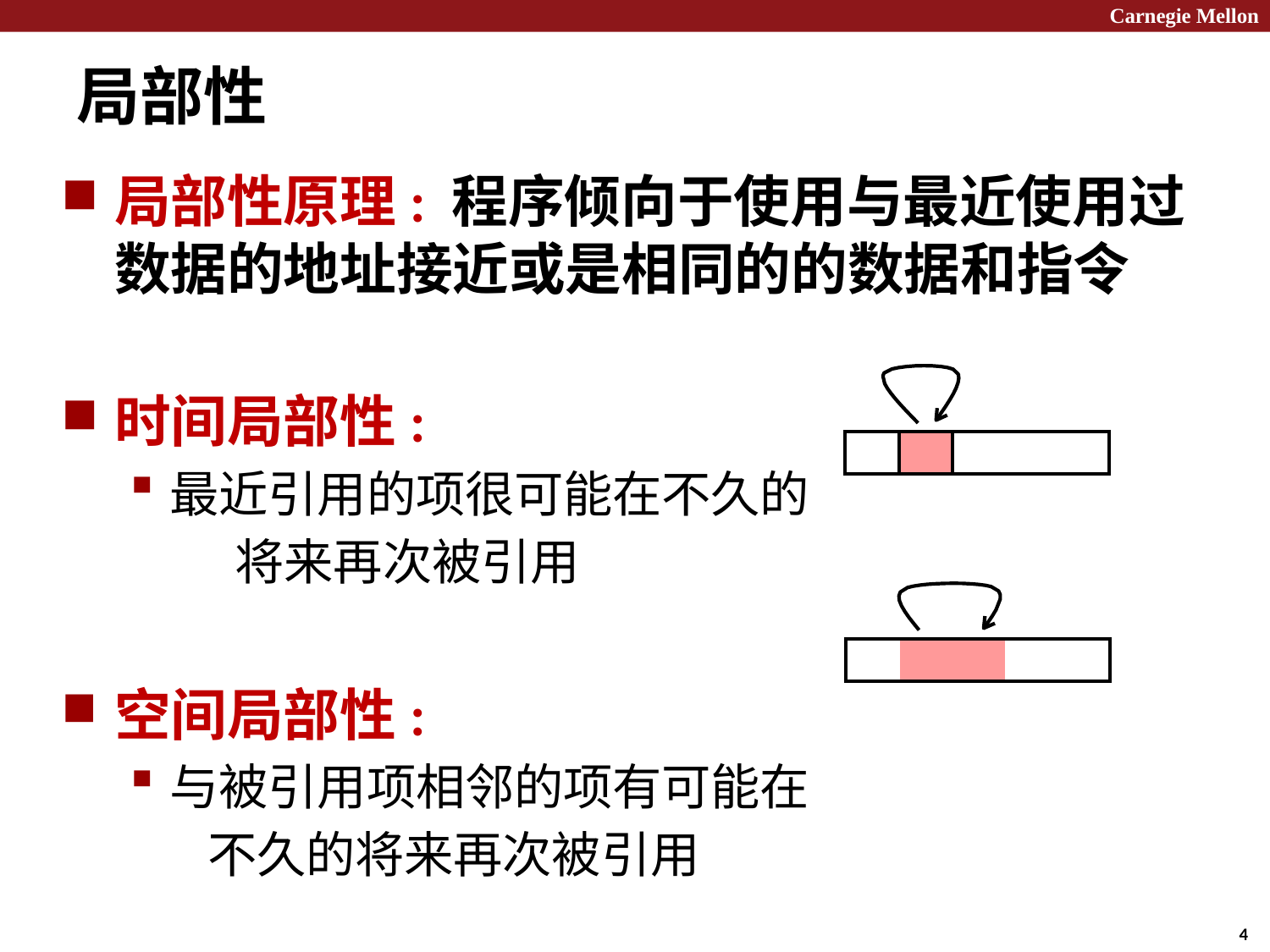

Carnegie Mellon
# 局部性
局部性原理: 程序倾向于使用与最近使用过数据的地址接近或是相同的的数据和指令

时间局部性:
最近引用的项很可能在不久的
	将来再次被引用

空间局部性:
与被引用项相邻的项有可能在
      不久的将来再次被引用

|  |  |  |
| --- | --- | --- |

|  |  |  |  |
| --- | --- | --- | --- |
4